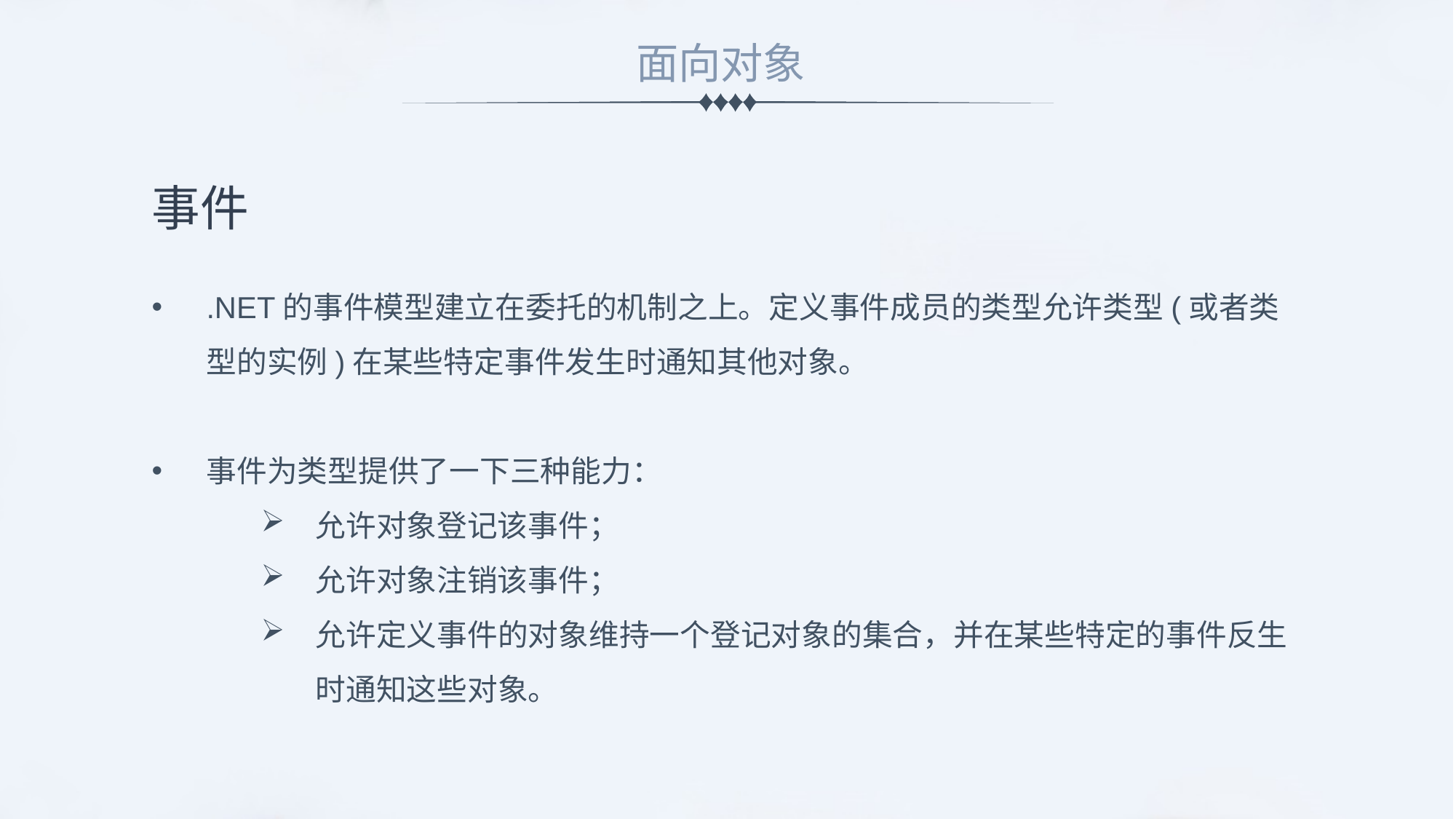

事件
.NET的事件模型建立在委托的机制之上。定义事件成员的类型允许类型(或者类型的实例)在某些特定事件发生时通知其他对象。

事件为类型提供了一下三种能力：
允许对象登记该事件；
允许对象注销该事件；
允许定义事件的对象维持一个登记对象的集合，并在某些特定的事件反生时通知这些对象。